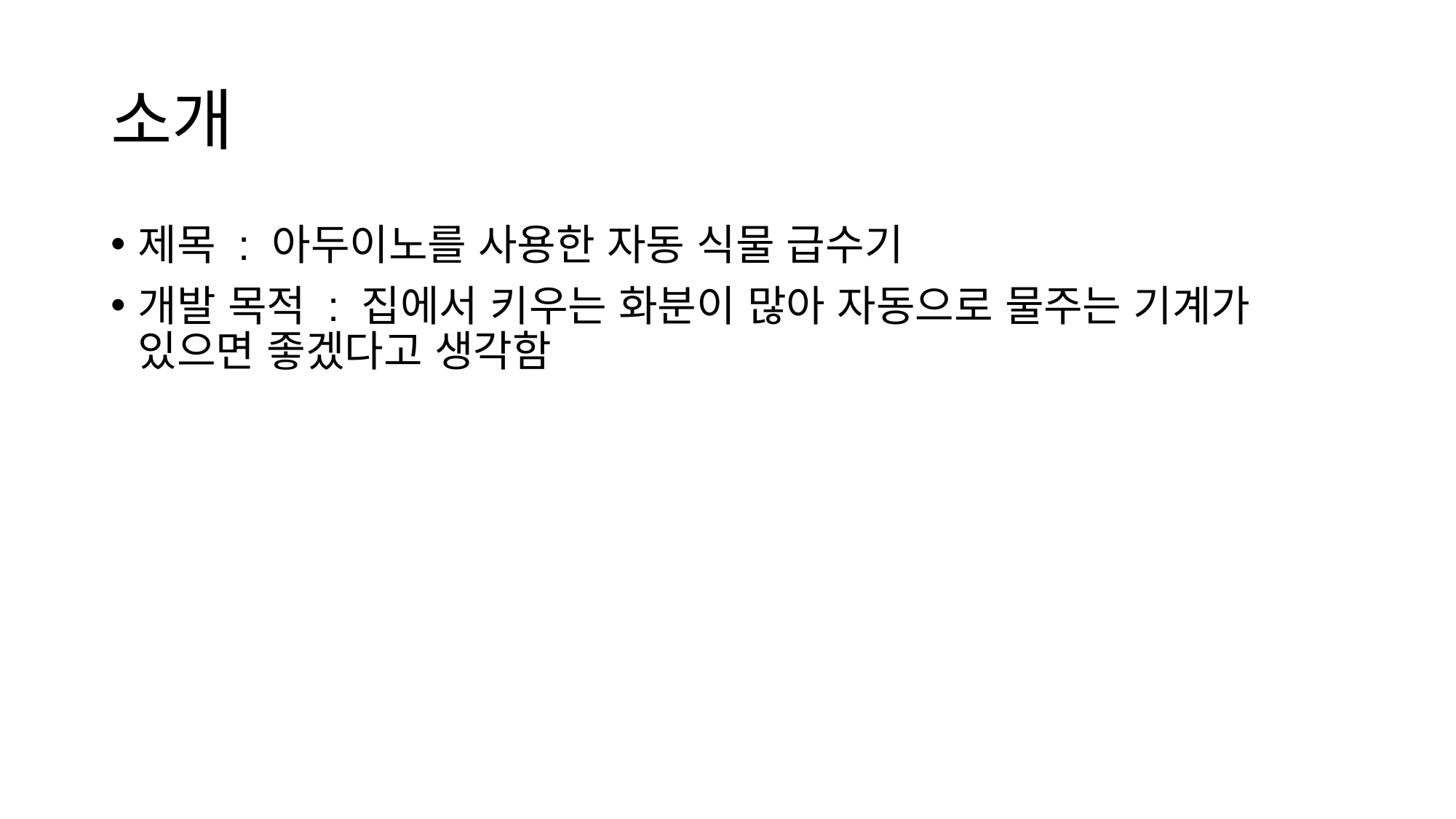

# 소개
제목 : 아두이노를 사용한 자동 식물 급수기
개발 목적 : 집에서 키우는 화분이 많아 자동으로 물주는 기계가 있으면 좋겠다고 생각함